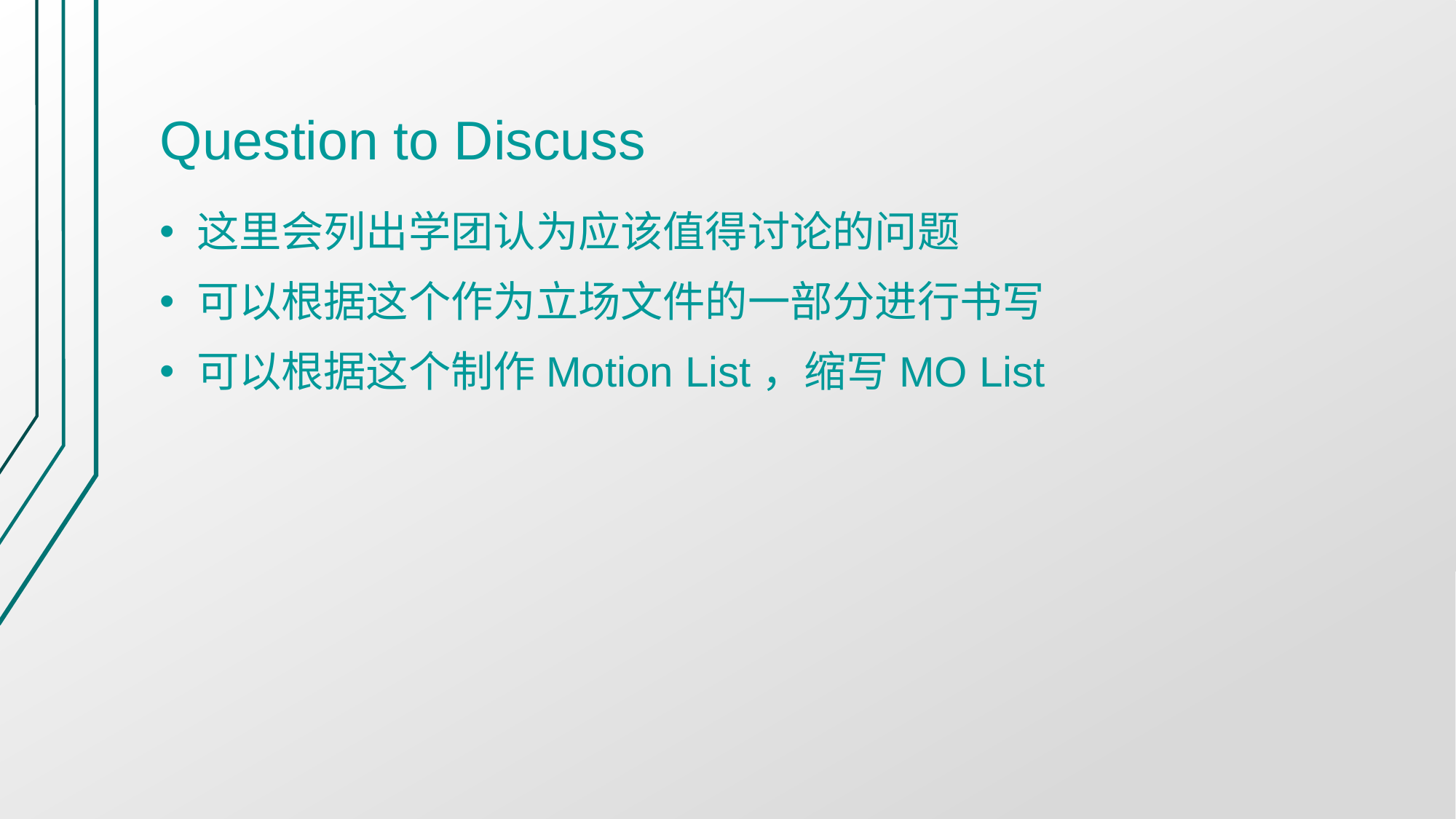

# Question to Discuss
这里会列出学团认为应该值得讨论的问题
可以根据这个作为立场文件的一部分进行书写
可以根据这个制作Motion List，缩写MO List